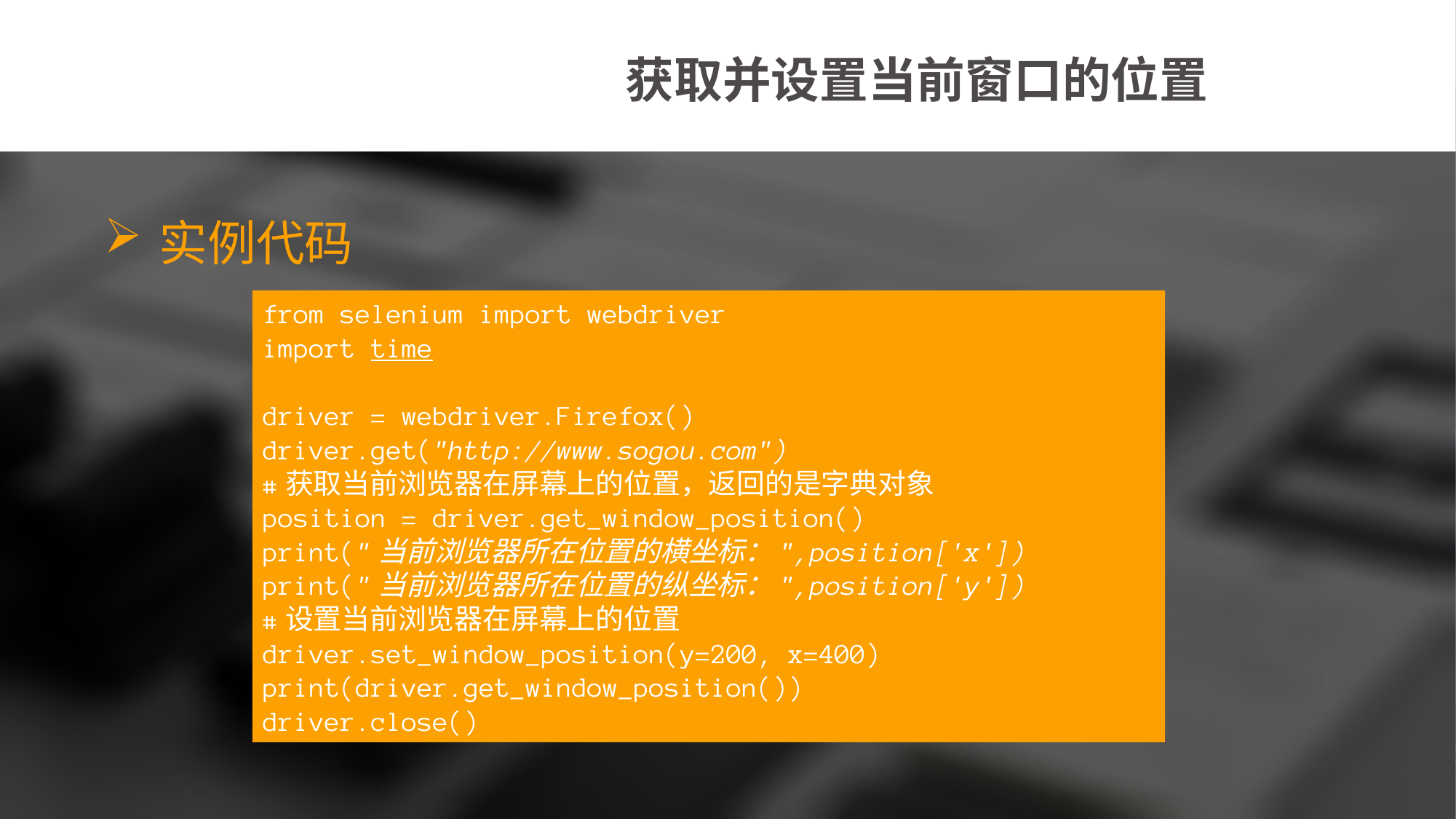

获取并设置当前窗口的位置
实例代码
from selenium import webdriver
import time

driver = webdriver.Firefox()
driver.get("http://www.sogou.com")
#获取当前浏览器在屏幕上的位置，返回的是字典对象
position = driver.get_window_position()
print("当前浏览器所在位置的横坐标：",position['x'])
print("当前浏览器所在位置的纵坐标：",position['y'])
#设置当前浏览器在屏幕上的位置
driver.set_window_position(y=200, x=400)
print(driver.get_window_position())
driver.close()